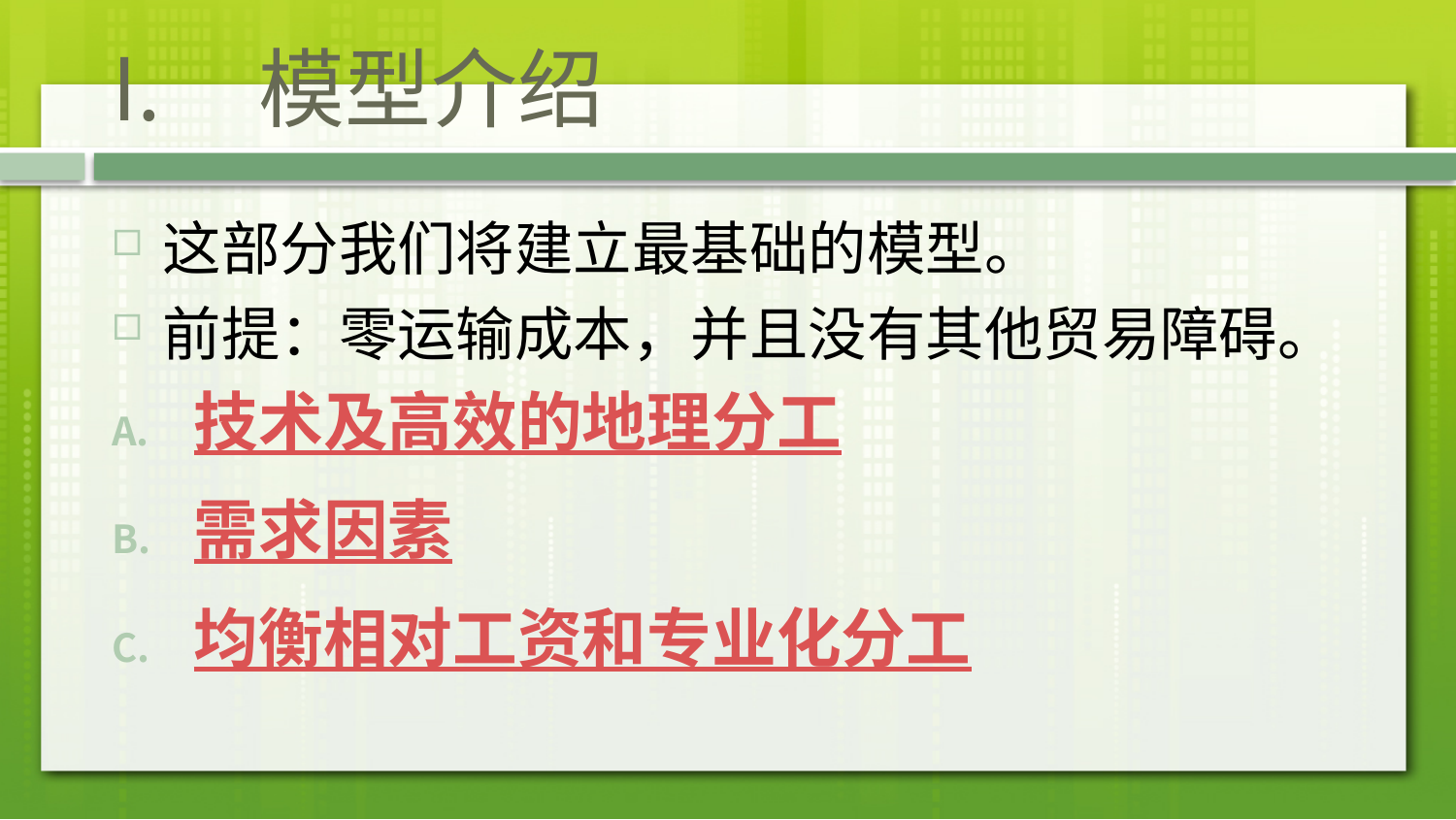

# 模型介绍
这部分我们将建立最基础的模型。
前提：零运输成本，并且没有其他贸易障碍。
技术及高效的地理分工
需求因素
均衡相对工资和专业化分工